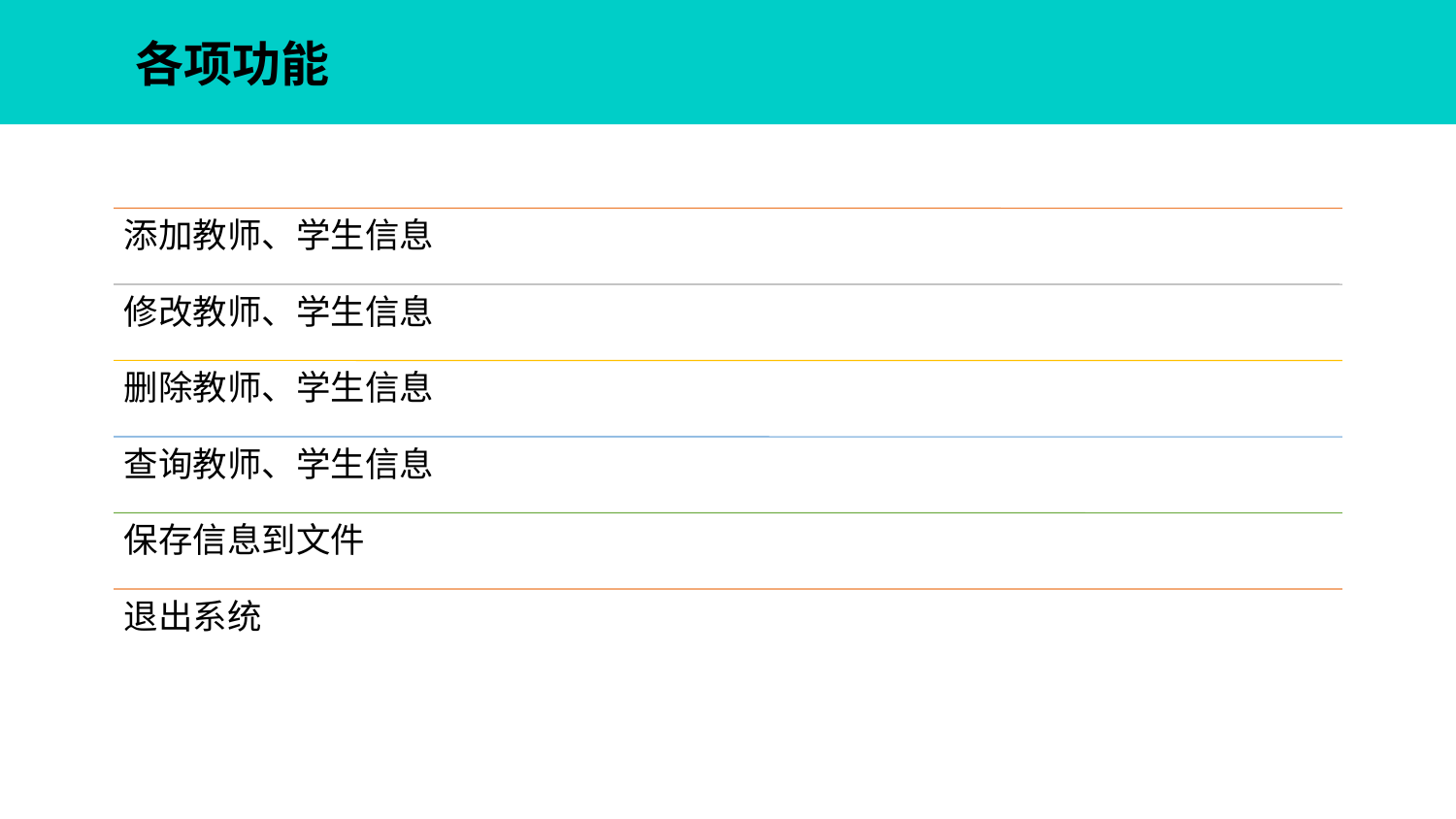

各项功能
添加教师、学生信息
修改教师、学生信息
删除教师、学生信息
查询教师、学生信息
保存信息到文件
退出系统